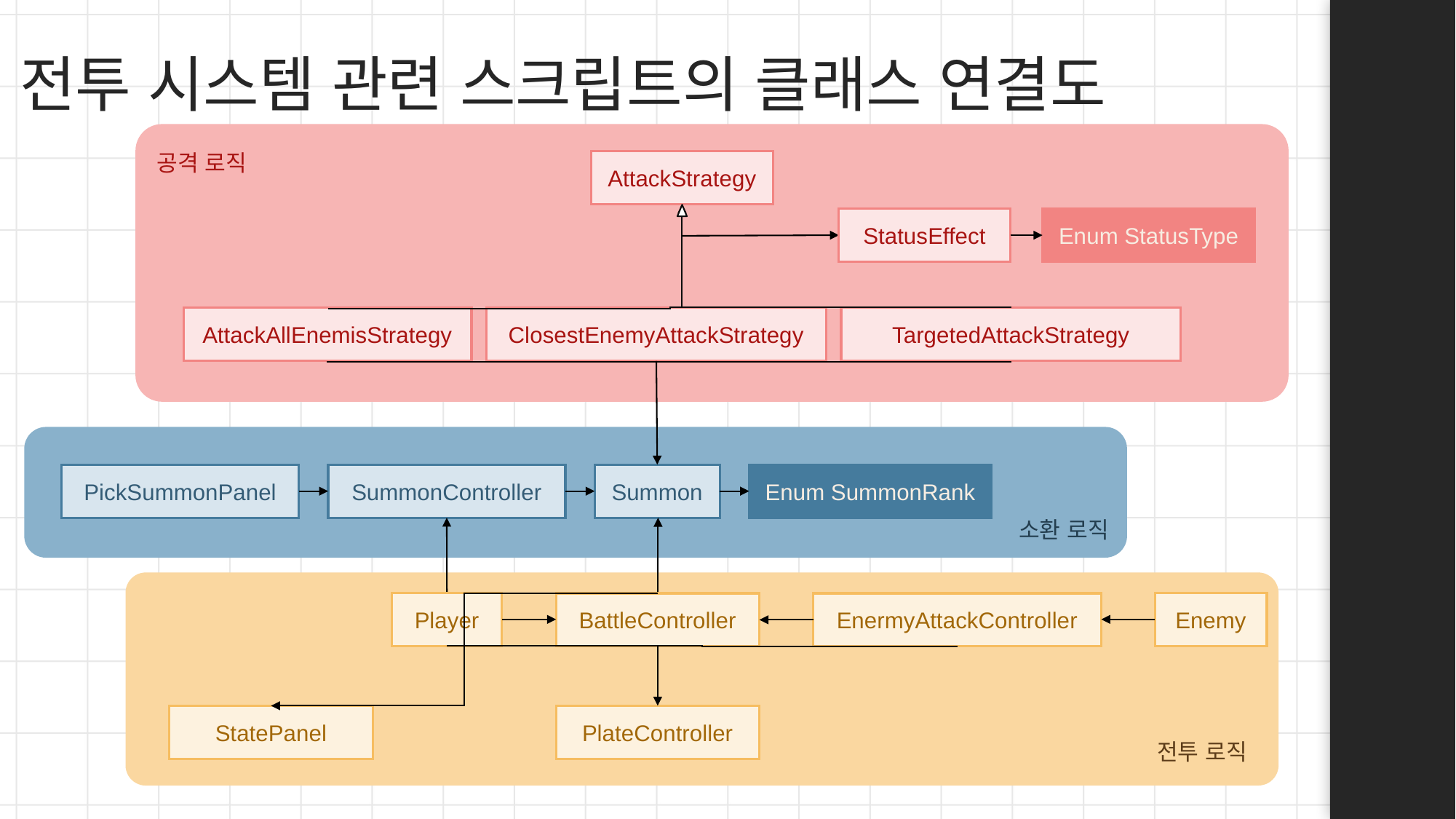

전투 시스템 관련 스크립트의 클래스 연결도

공격 로직
AttackStrategy

StatusEffect
Enum StatusType
AttackAllEnemisStrategy
ClosestEnemyAttackStrategy
TargetedAttackStrategy
PickSummonPanel
SummonController
Summon
Enum SummonRank
Player
Enemy
BattleController
EnermyAttackController
StatePanel
PlateController

소환 로직

전투 로직